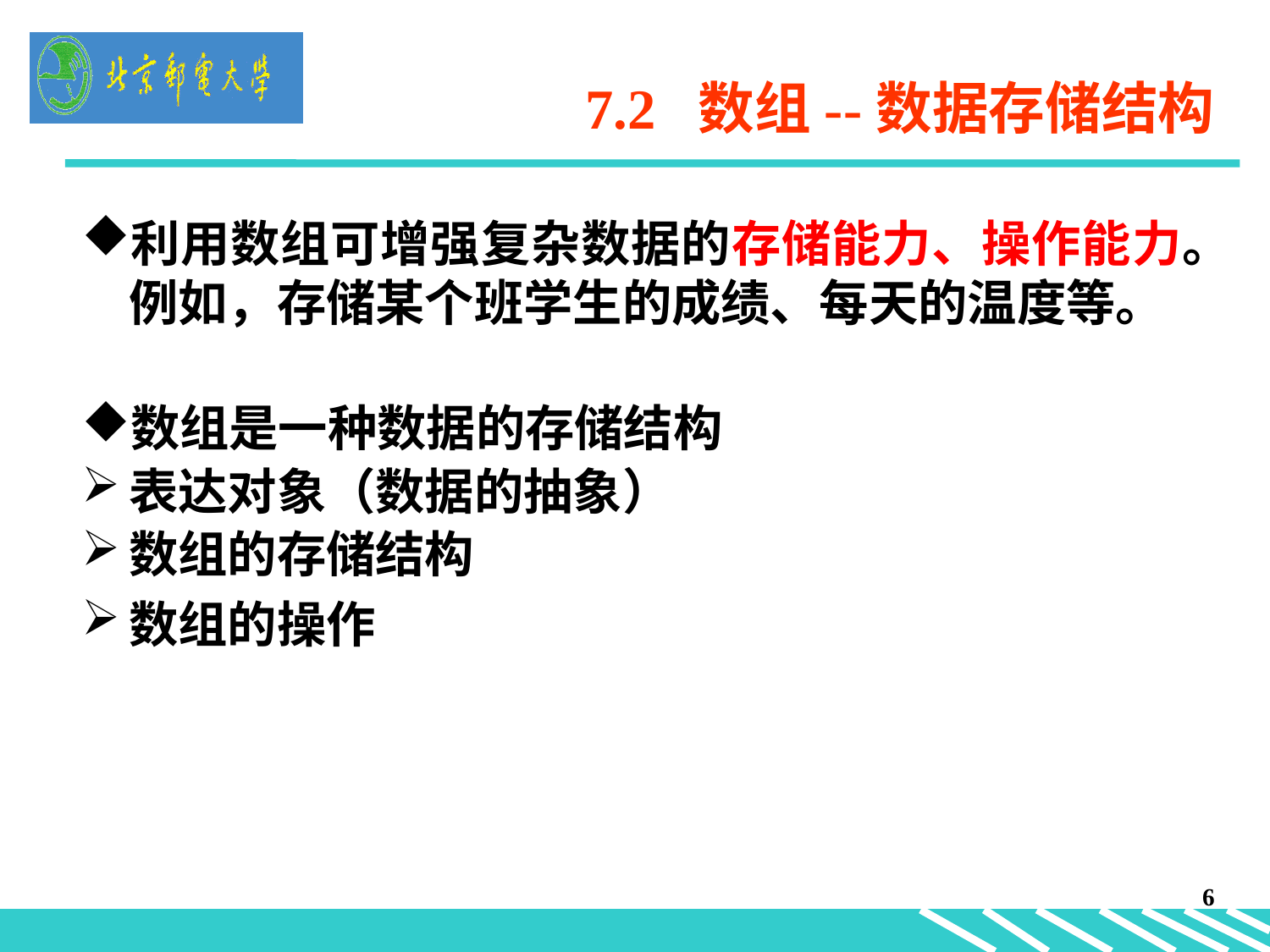

# 7.2  数组--数据存储结构
利用数组可增强复杂数据的存储能力、操作能力。例如，存储某个班学生的成绩、每天的温度等。

数组是一种数据的存储结构
表达对象（数据的抽象）
数组的存储结构
数组的操作

6